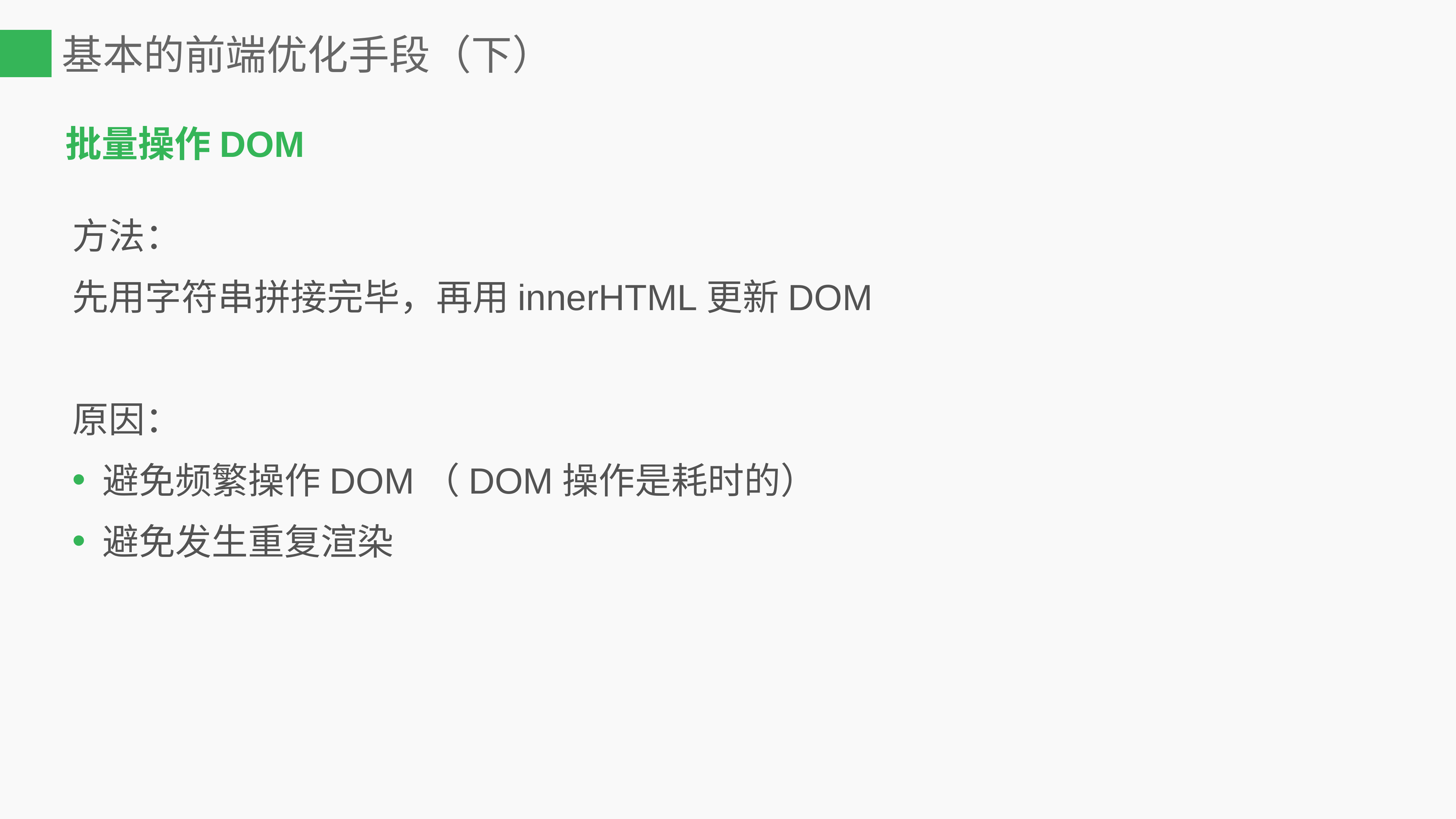

# 基本的前端优化手段（下）
批量操作DOM

方法：
先用字符串拼接完毕，再用innerHTML更新DOM

原因：
避免频繁操作DOM（DOM操作是耗时的）
避免发生重复渲染